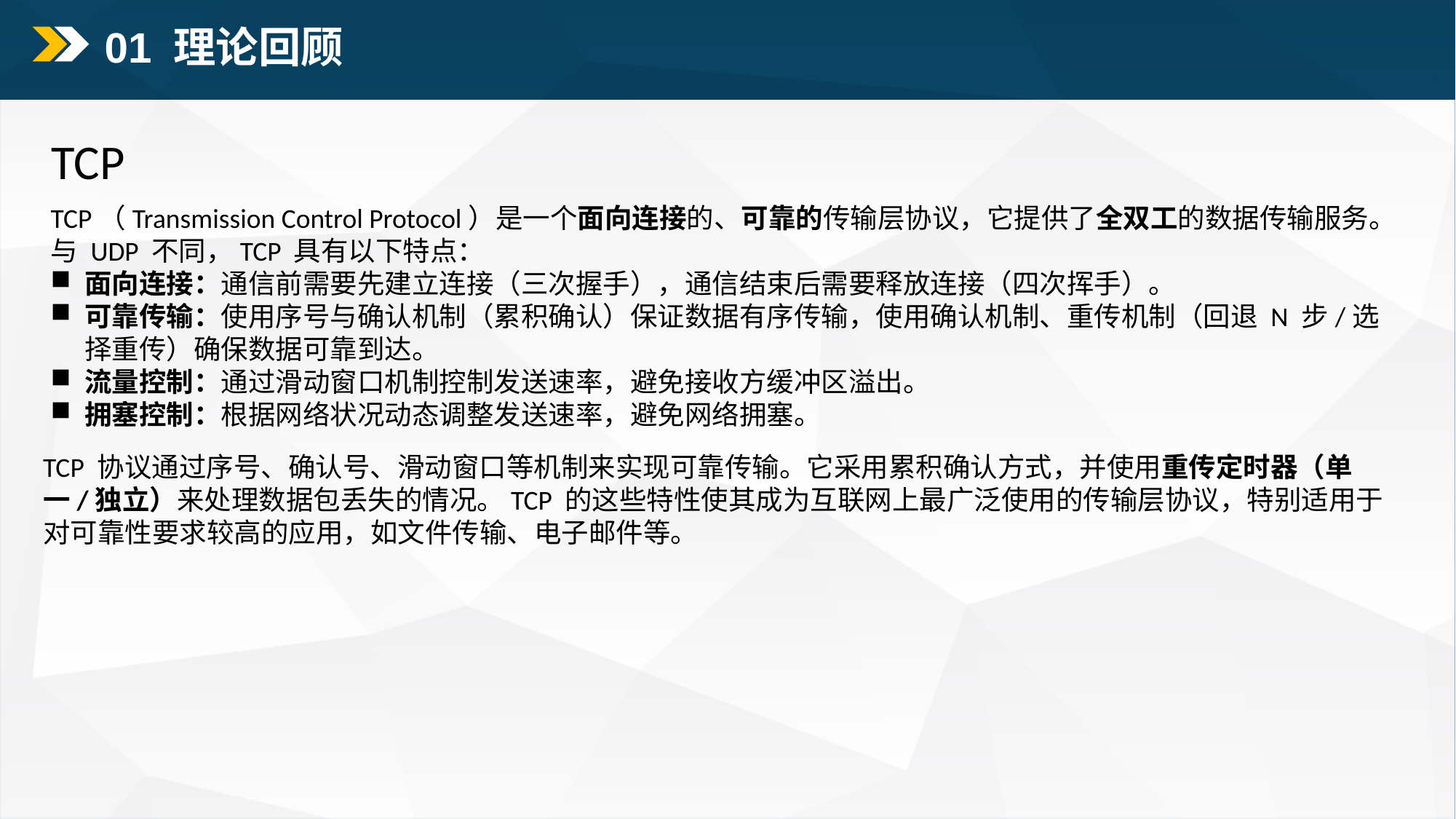

01 理论回顾

TCP
TCP（Transmission Control Protocol）是一个面向连接的、可靠的传输层协议，它提供了全双工的数据传输服务。与 UDP 不同，TCP 具有以下特点：
面向连接：通信前需要先建立连接（三次握手），通信结束后需要释放连接（四次挥手）。
可靠传输：使用序号与确认机制（累积确认）保证数据有序传输，使用确认机制、重传机制（回退 N 步/选择重传）确保数据可靠到达。
流量控制：通过滑动窗口机制控制发送速率，避免接收方缓冲区溢出。
拥塞控制：根据网络状况动态调整发送速率，避免网络拥塞。
TCP 协议通过序号、确认号、滑动窗口等机制来实现可靠传输。它采用累积确认方式，并使用重传定时器（单一/独立）来处理数据包丢失的情况。TCP 的这些特性使其成为互联网上最广泛使用的传输层协议，特别适用于对可靠性要求较高的应用，如文件传输、电子邮件等。